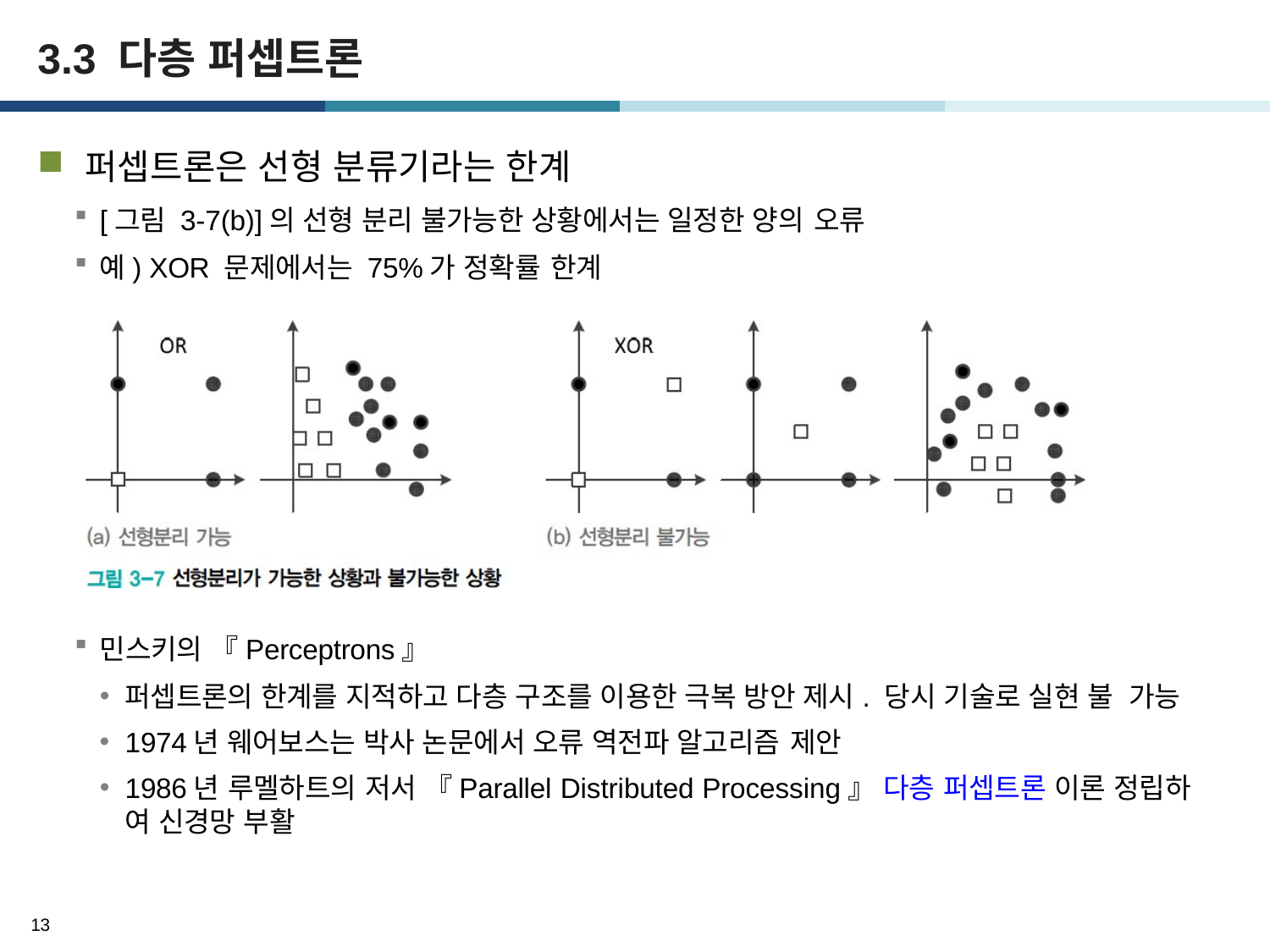

# 3.3 다층 퍼셉트론
퍼셉트론은 선형 분류기라는 한계
[그림 3-7(b)]의 선형 분리 불가능한 상황에서는 일정한 양의 오류
예) XOR 문제에서는 75%가 정확률 한계

민스키의 『Perceptrons』
퍼셉트론의 한계를 지적하고 다층 구조를 이용한 극복 방안 제시. 당시 기술로 실현 불  가능
1974년 웨어보스는 박사 논문에서 오류 역전파 알고리즘 제안
1986년 루멜하트의 저서 『Parallel Distributed Processing』 다층 퍼셉트론 이론 정립하  여 신경망 부활
13